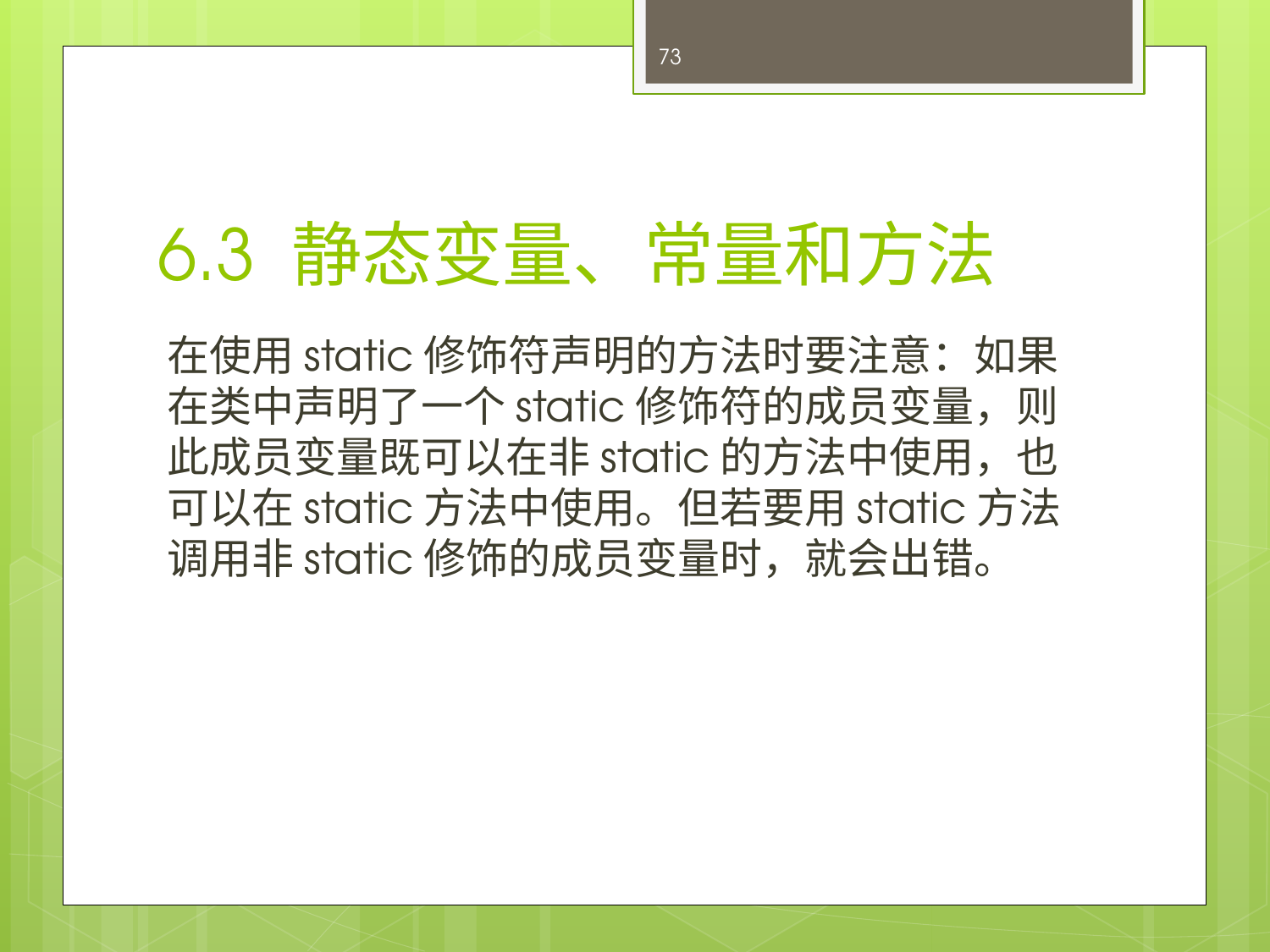

73
# 6.3 静态变量、常量和方法
在使用static修饰符声明的方法时要注意：如果在类中声明了一个static修饰符的成员变量，则此成员变量既可以在非static的方法中使用，也可以在static方法中使用。但若要用static方法调用非static修饰的成员变量时，就会出错。